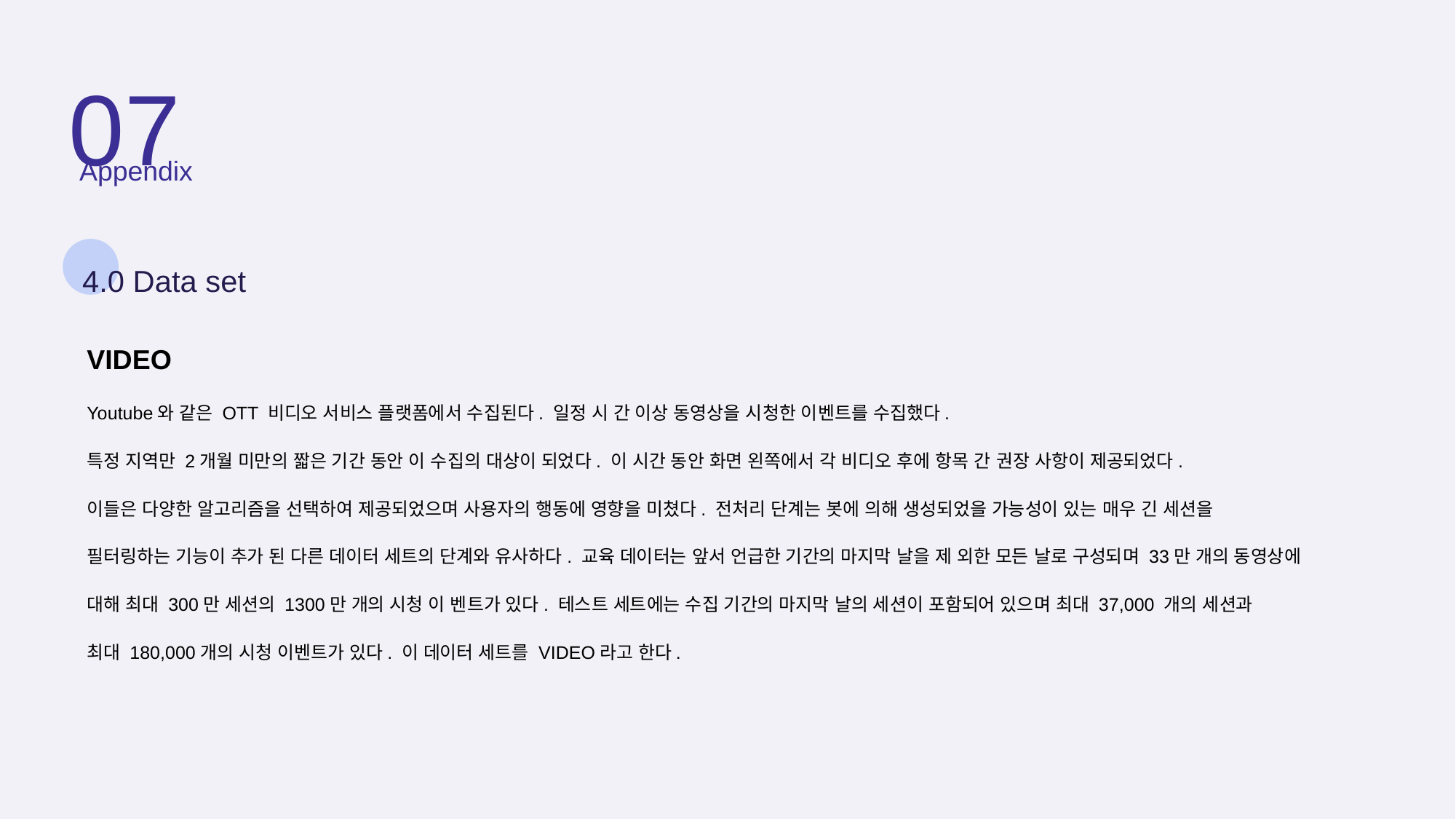

07
 Appendix
4.0 Data set

VIDEO
Youtube와 같은 OTT 비디오 서비스 플랫폼에서 수집된다. 일정 시 간 이상 동영상을 시청한 이벤트를 수집했다.
특정 지역만 2개월 미만의 짧은 기간 동안 이 수집의 대상이 되었다. 이 시간 동안 화면 왼쪽에서 각 비디오 후에 항목 간 권장 사항이 제공되었다.
이들은 다양한 알고리즘을 선택하여 제공되었으며 사용자의 행동에 영향을 미쳤다. 전처리 단계는 봇에 의해 생성되었을 가능성이 있는 매우 긴 세션을
필터링하는 기능이 추가 된 다른 데이터 세트의 단계와 유사하다. 교육 데이터는 앞서 언급한 기간의 마지막 날을 제 외한 모든 날로 구성되며 33만 개의 동영상에
대해 최대 300만 세션의 1300만 개의 시청 이 벤트가 있다. 테스트 세트에는 수집 기간의 마지막 날의 세션이 포함되어 있으며 최대 37,000 개의 세션과
최대 180,000개의 시청 이벤트가 있다. 이 데이터 세트를 VIDEO라고 한다.